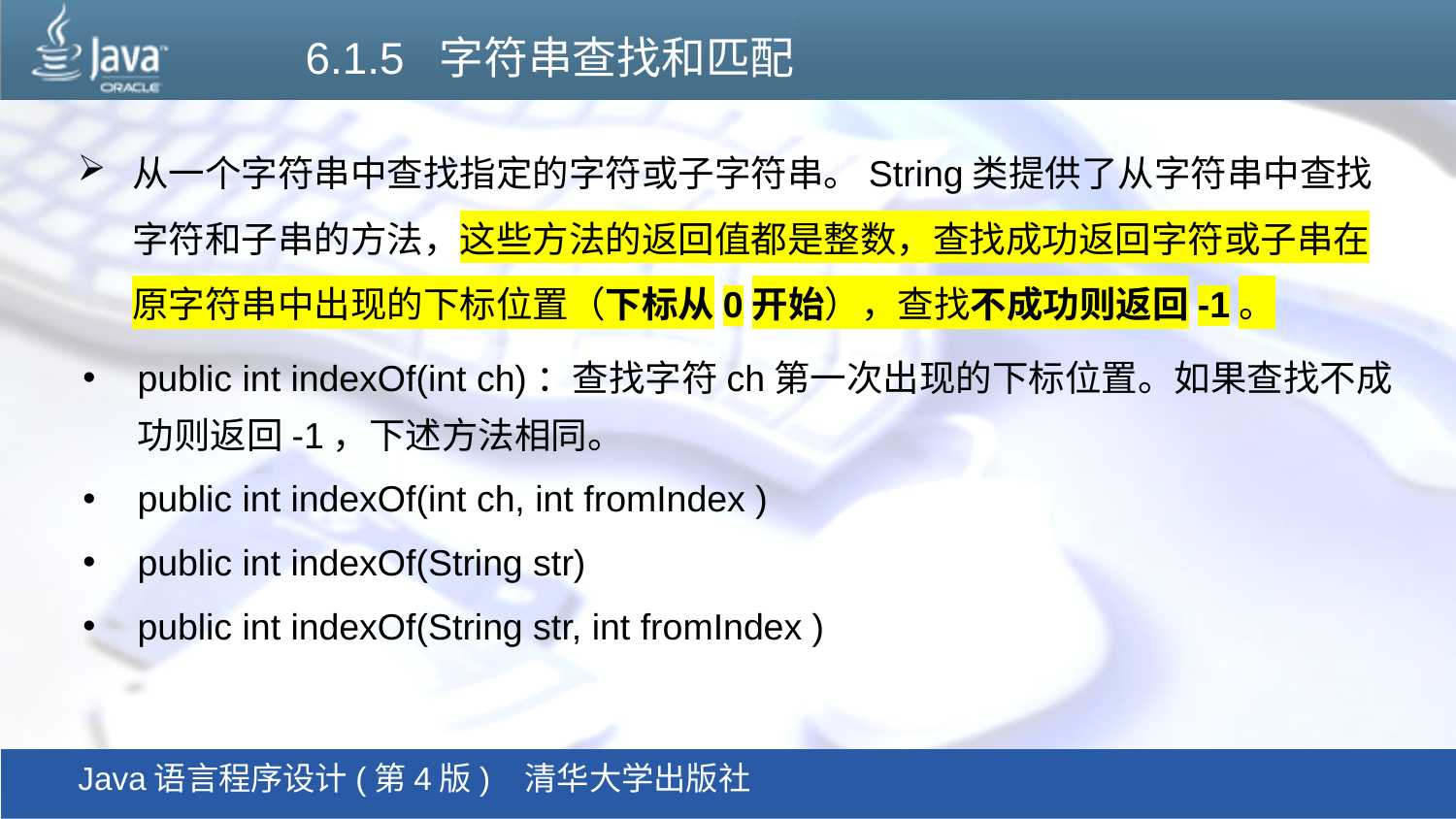

# 6.1.5  字符串查找和匹配
从一个字符串中查找指定的字符或子字符串。String类提供了从字符串中查找字符和子串的方法，这些方法的返回值都是整数，查找成功返回字符或子串在原字符串中出现的下标位置（下标从0开始），查找不成功则返回-1。
public int indexOf(int ch)：查找字符ch第一次出现的下标位置。如果查找不成功则返回-1，下述方法相同。
public int indexOf(int ch, int fromIndex )
public int indexOf(String str)
public int indexOf(String str, int fromIndex )